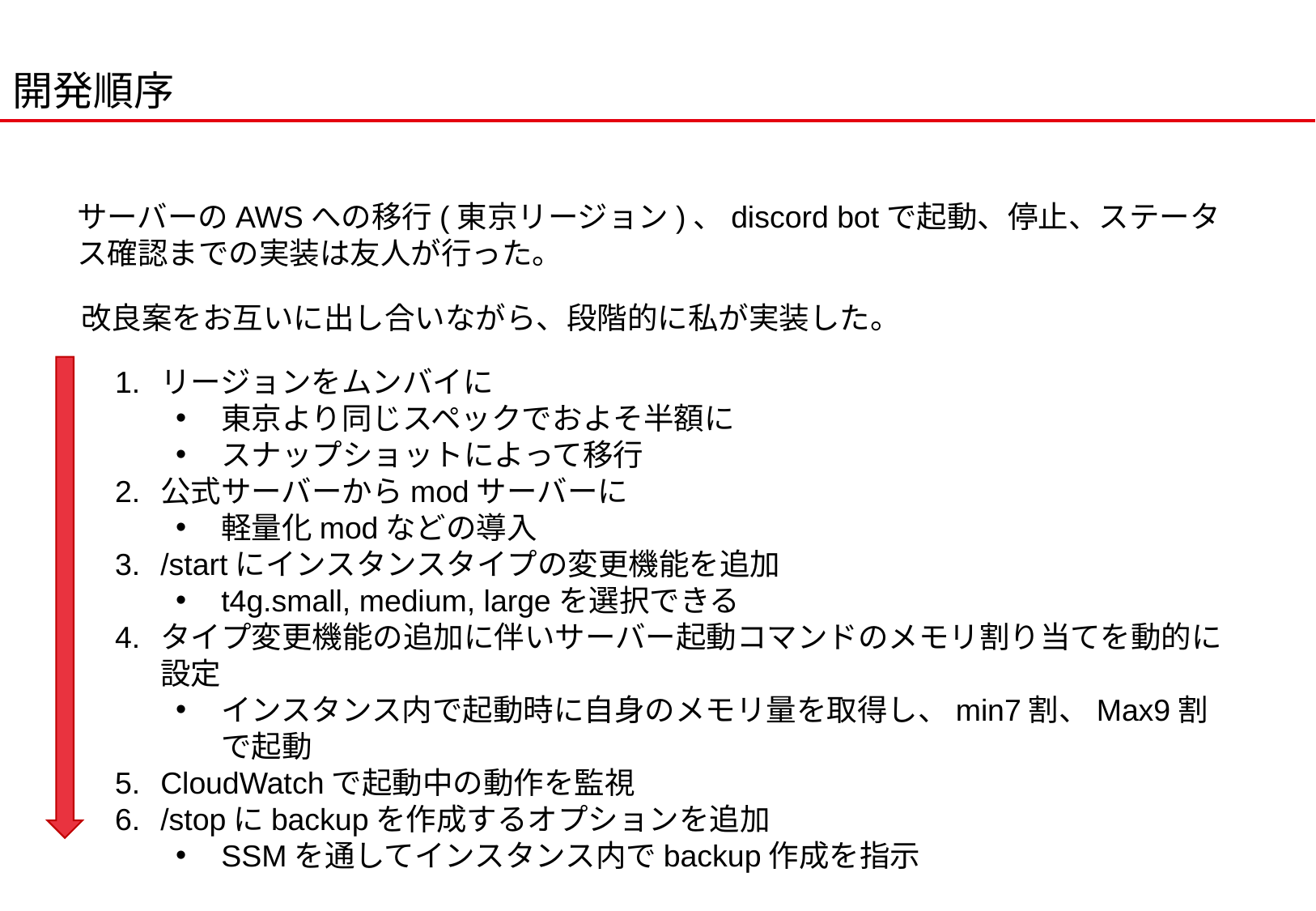

# 開発順序
サーバーのAWSへの移行(東京リージョン)、discord botで起動、停止、ステータス確認までの実装は友人が行った。
改良案をお互いに出し合いながら、段階的に私が実装した。
リージョンをムンバイに
東京より同じスペックでおよそ半額に
スナップショットによって移行
公式サーバーからmodサーバーに
軽量化modなどの導入
/startにインスタンスタイプの変更機能を追加
t4g.small, medium, largeを選択できる
タイプ変更機能の追加に伴いサーバー起動コマンドのメモリ割り当てを動的に設定
インスタンス内で起動時に自身のメモリ量を取得し、min7割、Max9割で起動
CloudWatchで起動中の動作を監視
/stopにbackupを作成するオプションを追加
SSMを通してインスタンス内でbackup作成を指示